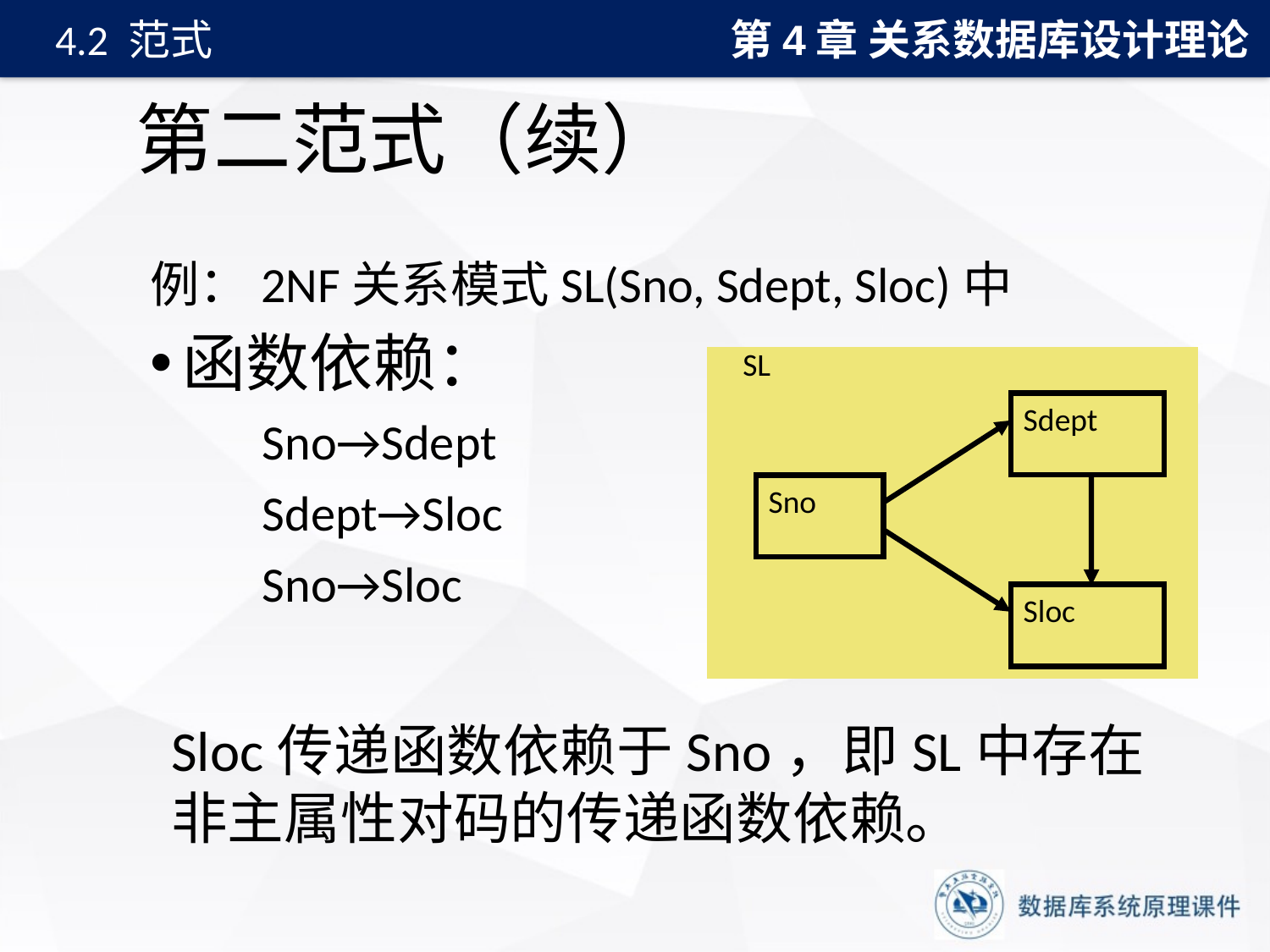

第4章 关系数据库设计理论
4.2 范式
# 第二范式（续）
例：2NF关系模式SL(Sno, Sdept, Sloc)中
函数依赖：
          Sno→Sdept
          Sdept→Sloc
          Sno→Sloc
SL
Sdept

Sno

Sloc

Sloc传递函数依赖于Sno，即SL中存在非主属性对码的传递函数依赖。